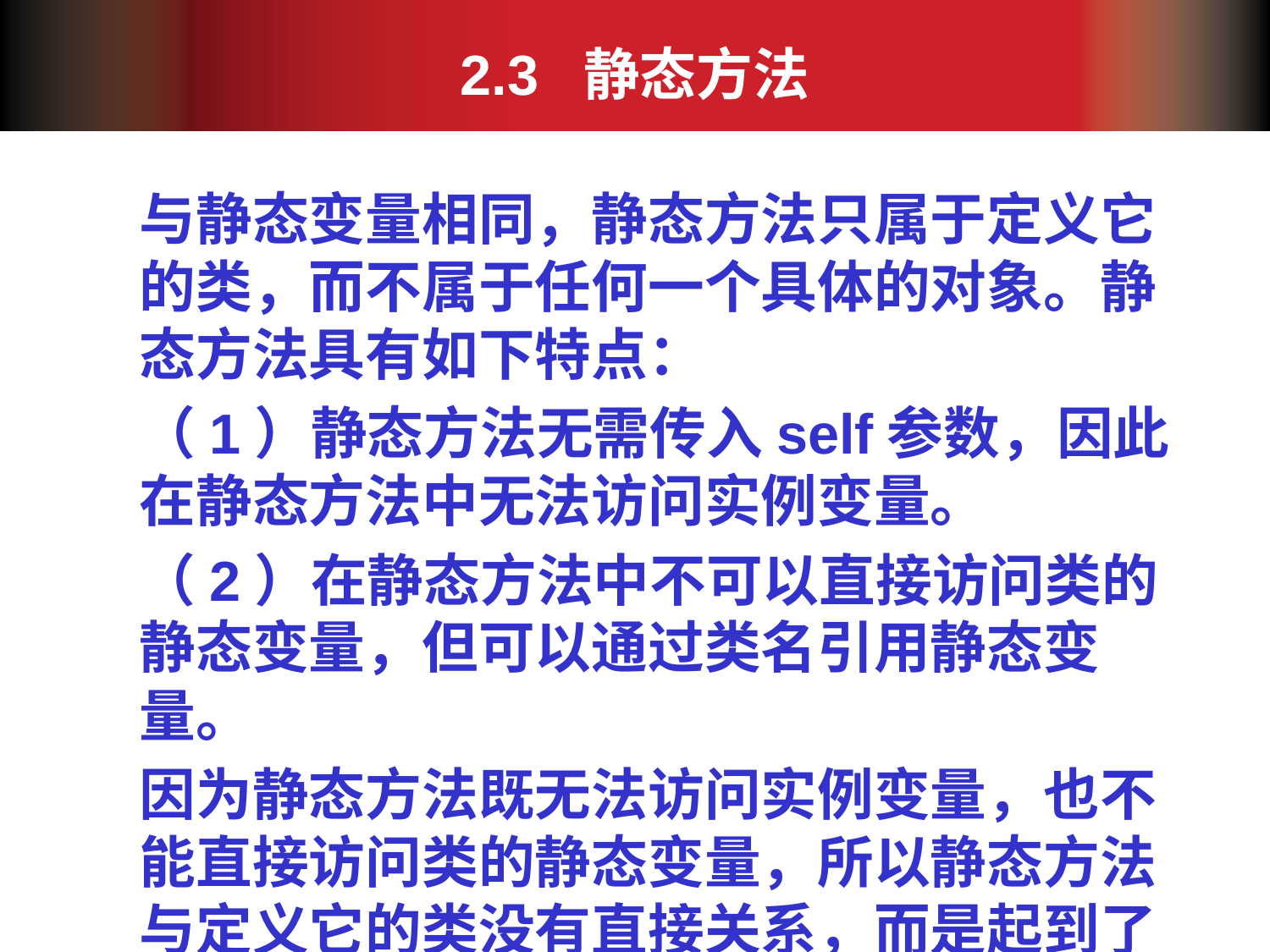

# 2.3  静态方法
与静态变量相同，静态方法只属于定义它的类，而不属于任何一个具体的对象。静态方法具有如下特点：
（1）静态方法无需传入self参数，因此在静态方法中无法访问实例变量。
（2）在静态方法中不可以直接访问类的静态变量，但可以通过类名引用静态变量。
因为静态方法既无法访问实例变量，也不能直接访问类的静态变量，所以静态方法与定义它的类没有直接关系，而是起到了类似函数工具库的作用